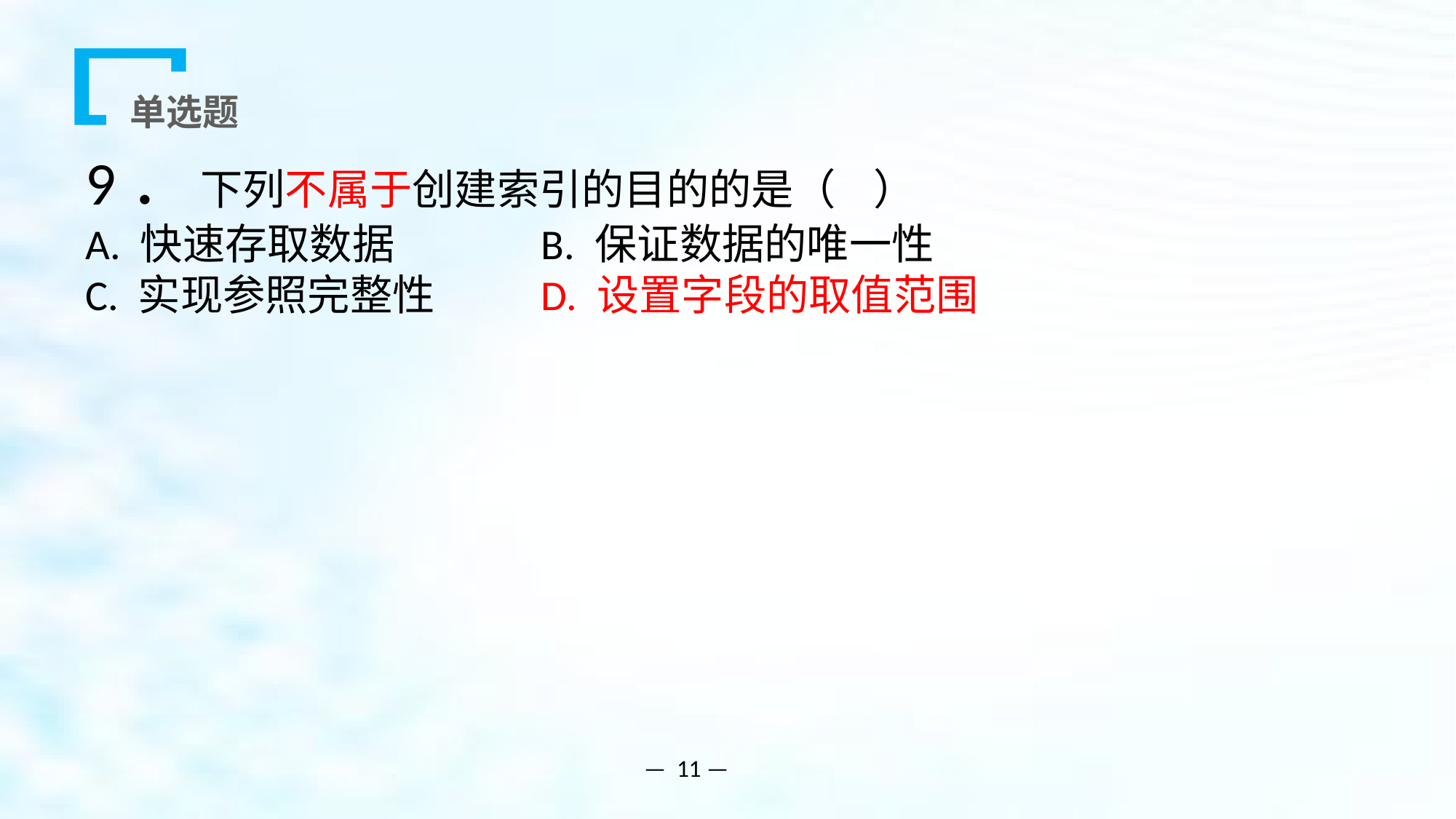

单选题
9． 下列不属于创建索引的目的的是（    ）
A. 快速存取数据   	 B. 保证数据的唯一性
C. 实现参照完整性    	 D. 设置字段的取值范围